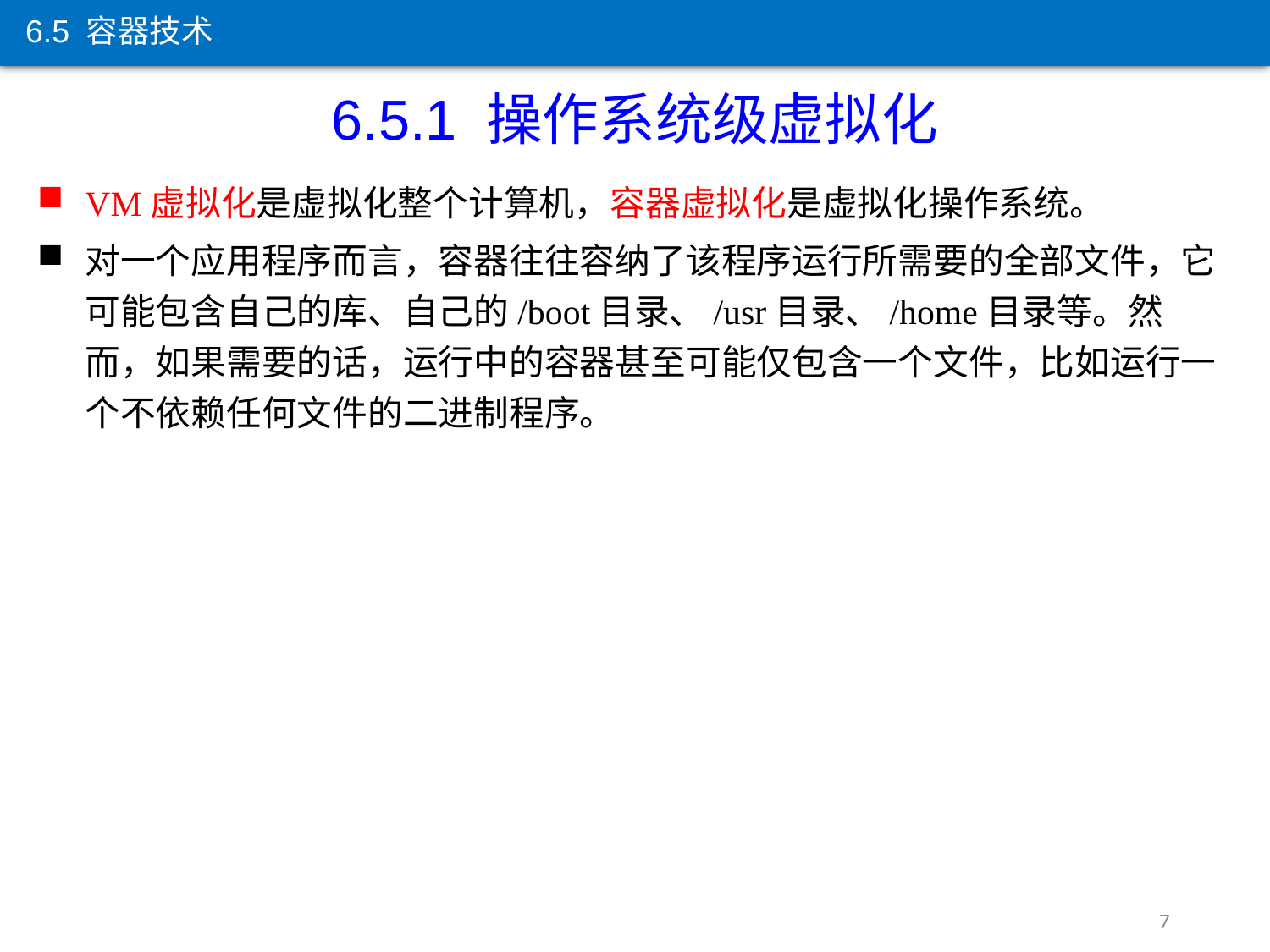

6.5 容器技术
6.5.1 操作系统级虚拟化
VM虚拟化是虚拟化整个计算机，容器虚拟化是虚拟化操作系统。
对一个应用程序而言，容器往往容纳了该程序运行所需要的全部文件，它可能包含自己的库、自己的/boot目录、/usr目录、/home目录等。然而，如果需要的话，运行中的容器甚至可能仅包含一个文件，比如运行一个不依赖任何文件的二进制程序。

7